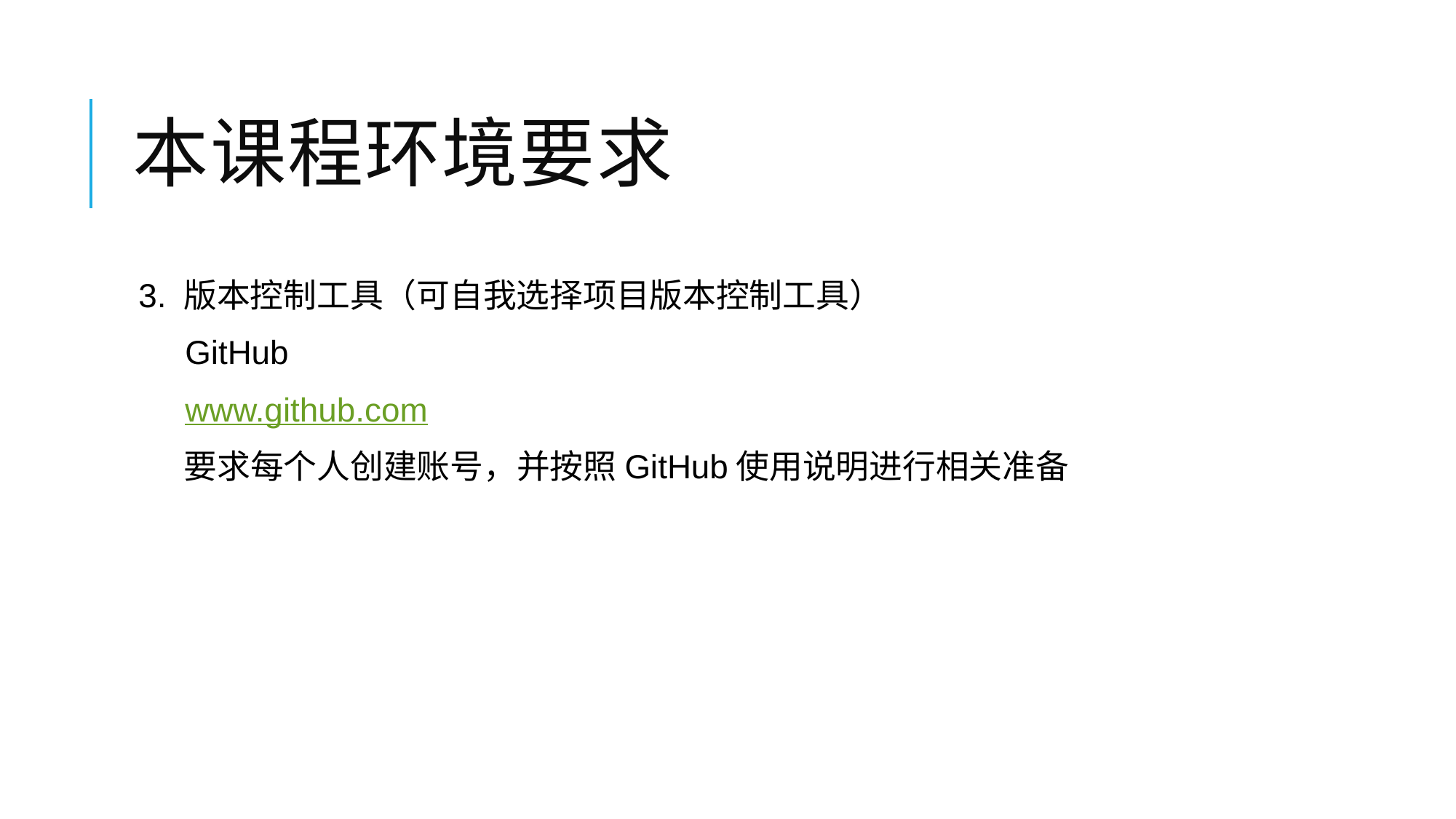

# 本课程环境要求
3. 版本控制工具（可自我选择项目版本控制工具）
     GitHub
     www.github.com
     要求每个人创建账号，并按照GitHub使用说明进行相关准备